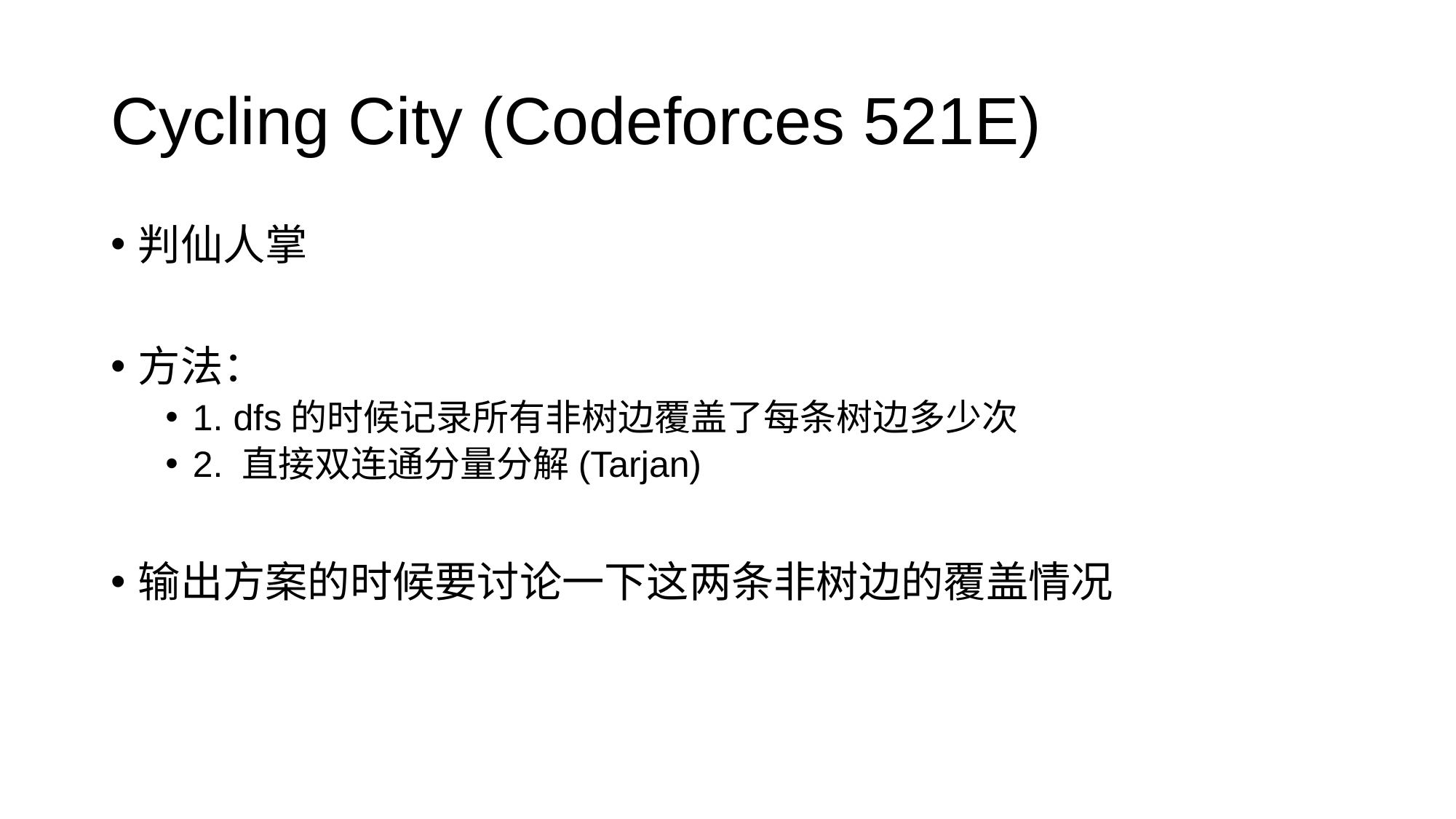

# Cycling City (Codeforces 521E)
判仙人掌

方法：
1. dfs的时候记录所有非树边覆盖了每条树边多少次
2. 直接双连通分量分解(Tarjan)

输出方案的时候要讨论一下这两条非树边的覆盖情况